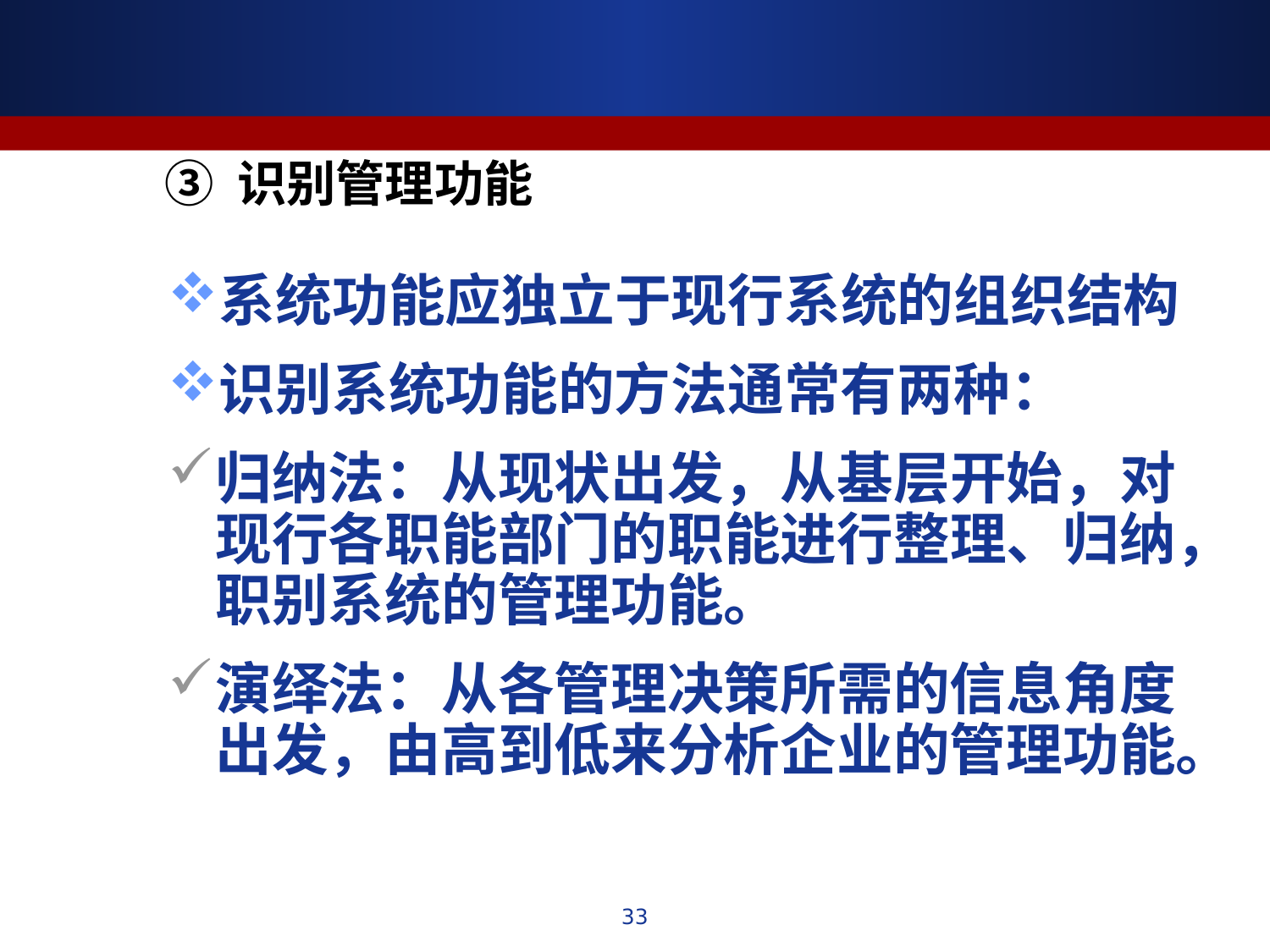

# ③ 识别管理功能
系统功能应独立于现行系统的组织结构
识别系统功能的方法通常有两种：
归纳法：从现状出发，从基层开始，对现行各职能部门的职能进行整理、归纳，职别系统的管理功能。
演绎法：从各管理决策所需的信息角度出发，由高到低来分析企业的管理功能。
33